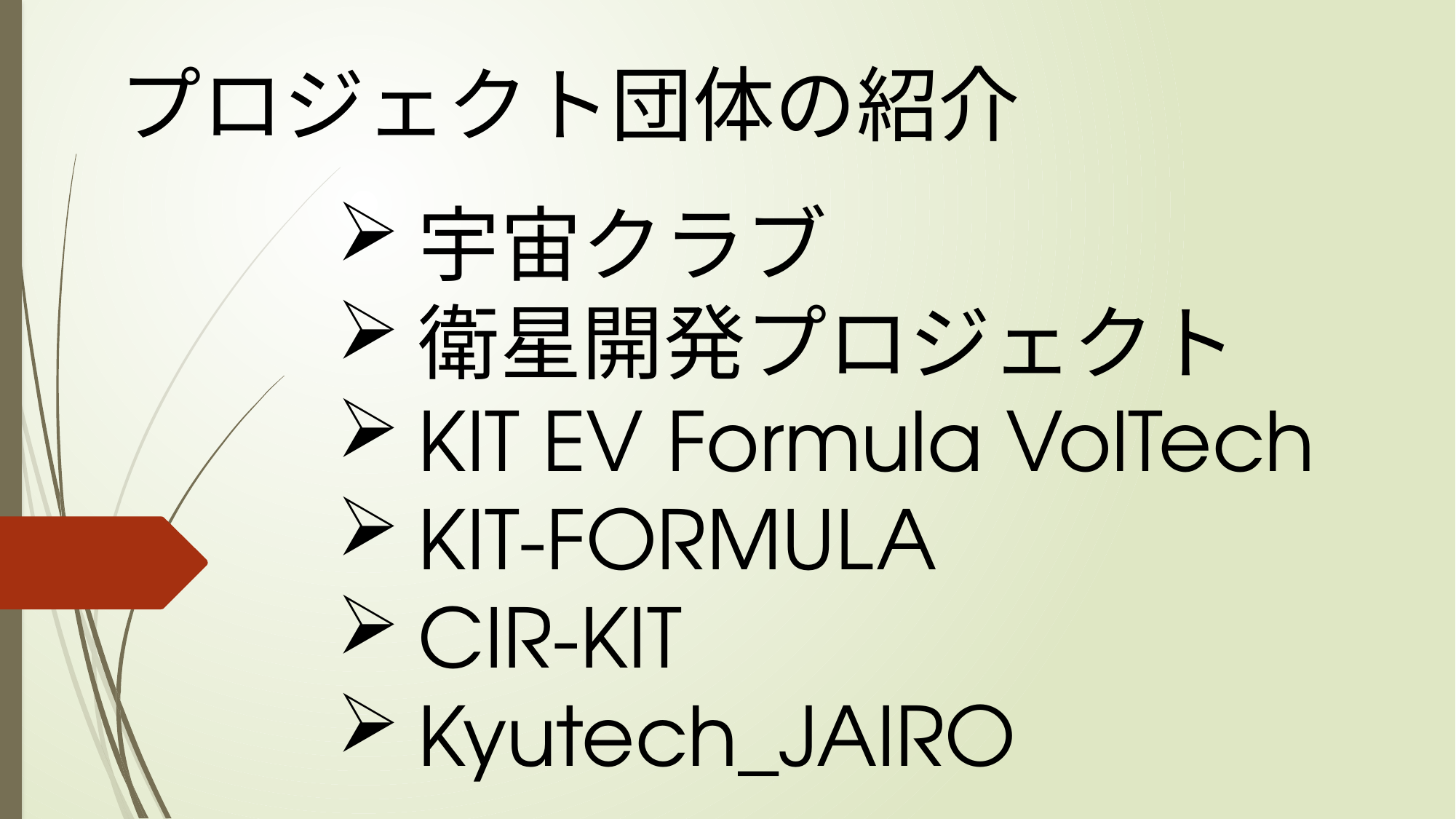

プロジェクト団体の紹介
宇宙クラブ
衛星開発プロジェクト
KIT EV Formula VolTech
KIT-FORMULA
CIR-KIT
Kyutech_JAIRO